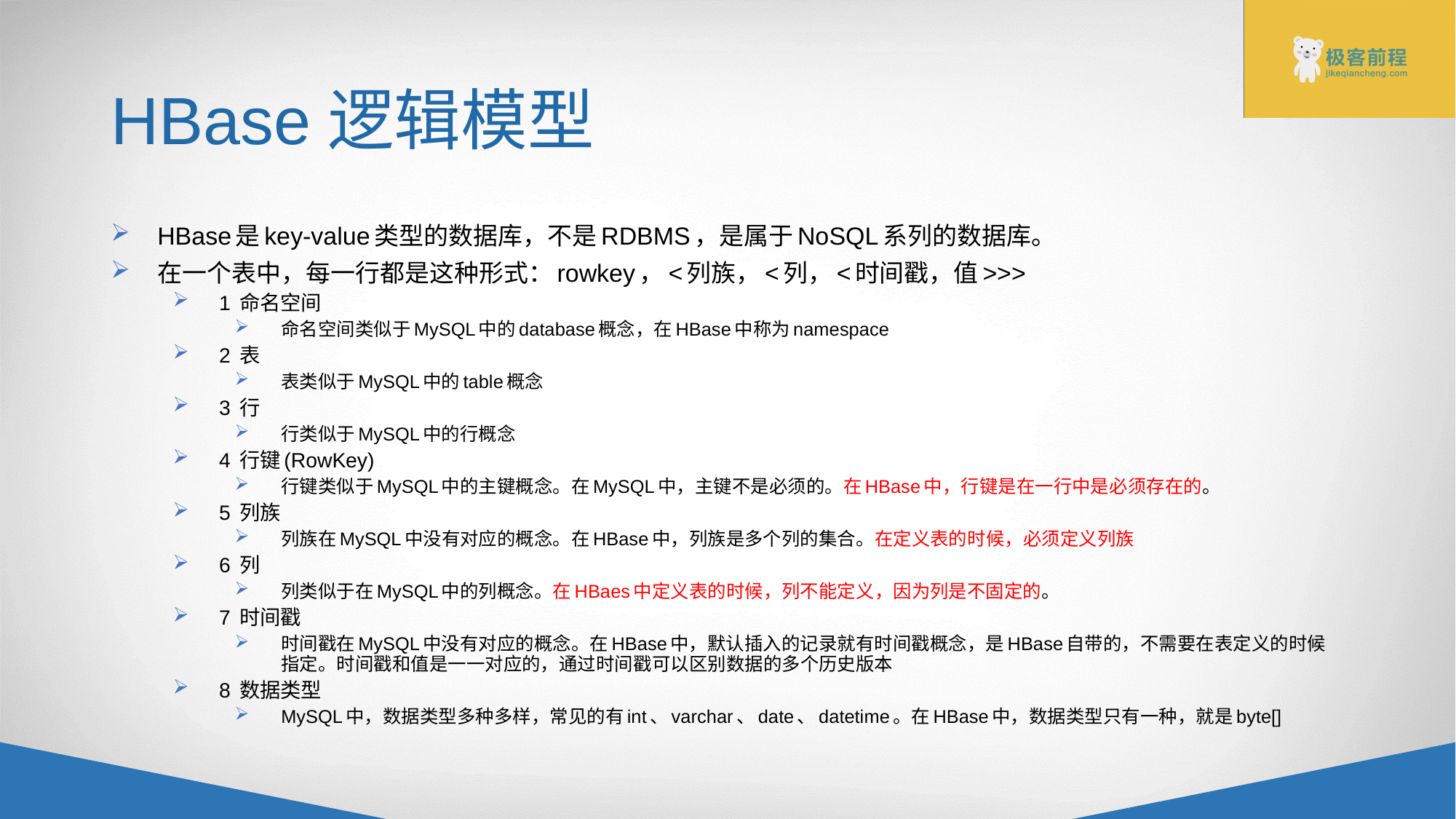

# HBase逻辑模型
HBase是key-value类型的数据库，不是RDBMS，是属于NoSQL系列的数据库。
在一个表中，每一行都是这种形式：rowkey，<列族，<列，<时间戳，值>>>
1 命名空间
命名空间类似于MySQL中的database概念，在HBase中称为namespace
2 表
表类似于MySQL中的table概念
3 行
行类似于MySQL中的行概念
4 行键(RowKey)
行键类似于MySQL中的主键概念。在MySQL中，主键不是必须的。在HBase中，行键是在一行中是必须存在的。
5 列族
列族在MySQL中没有对应的概念。在HBase中，列族是多个列的集合。在定义表的时候，必须定义列族
6 列
列类似于在MySQL中的列概念。在HBaes中定义表的时候，列不能定义，因为列是不固定的。
7 时间戳
时间戳在MySQL中没有对应的概念。在HBase中，默认插入的记录就有时间戳概念，是HBase自带的，不需要在表定义的时候指定。时间戳和值是一一对应的，通过时间戳可以区别数据的多个历史版本
8 数据类型
MySQL中，数据类型多种多样，常见的有int、varchar、date、datetime。在HBase中，数据类型只有一种，就是byte[]